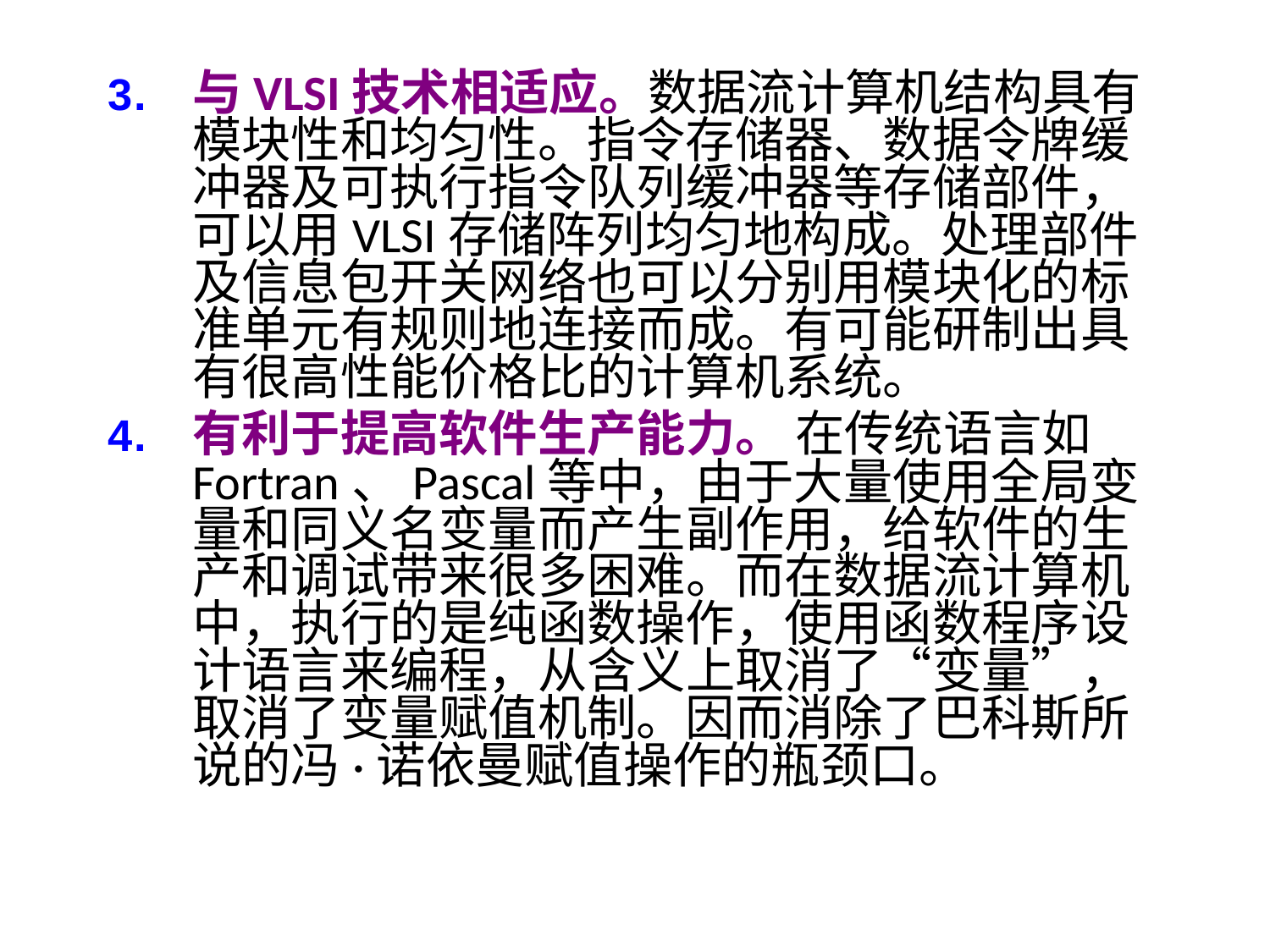

与VLSI技术相适应。数据流计算机结构具有模块性和均匀性。指令存储器、数据令牌缓冲器及可执行指令队列缓冲器等存储部件，可以用VLSI存储阵列均匀地构成。处理部件及信息包开关网络也可以分别用模块化的标准单元有规则地连接而成。有可能研制出具有很高性能价格比的计算机系统。
有利于提高软件生产能力。 在传统语言如Fortran、Pascal等中，由于大量使用全局变量和同义名变量而产生副作用，给软件的生产和调试带来很多困难。而在数据流计算机中，执行的是纯函数操作，使用函数程序设计语言来编程，从含义上取消了“变量”，取消了变量赋值机制。因而消除了巴科斯所说的冯·诺依曼赋值操作的瓶颈口。